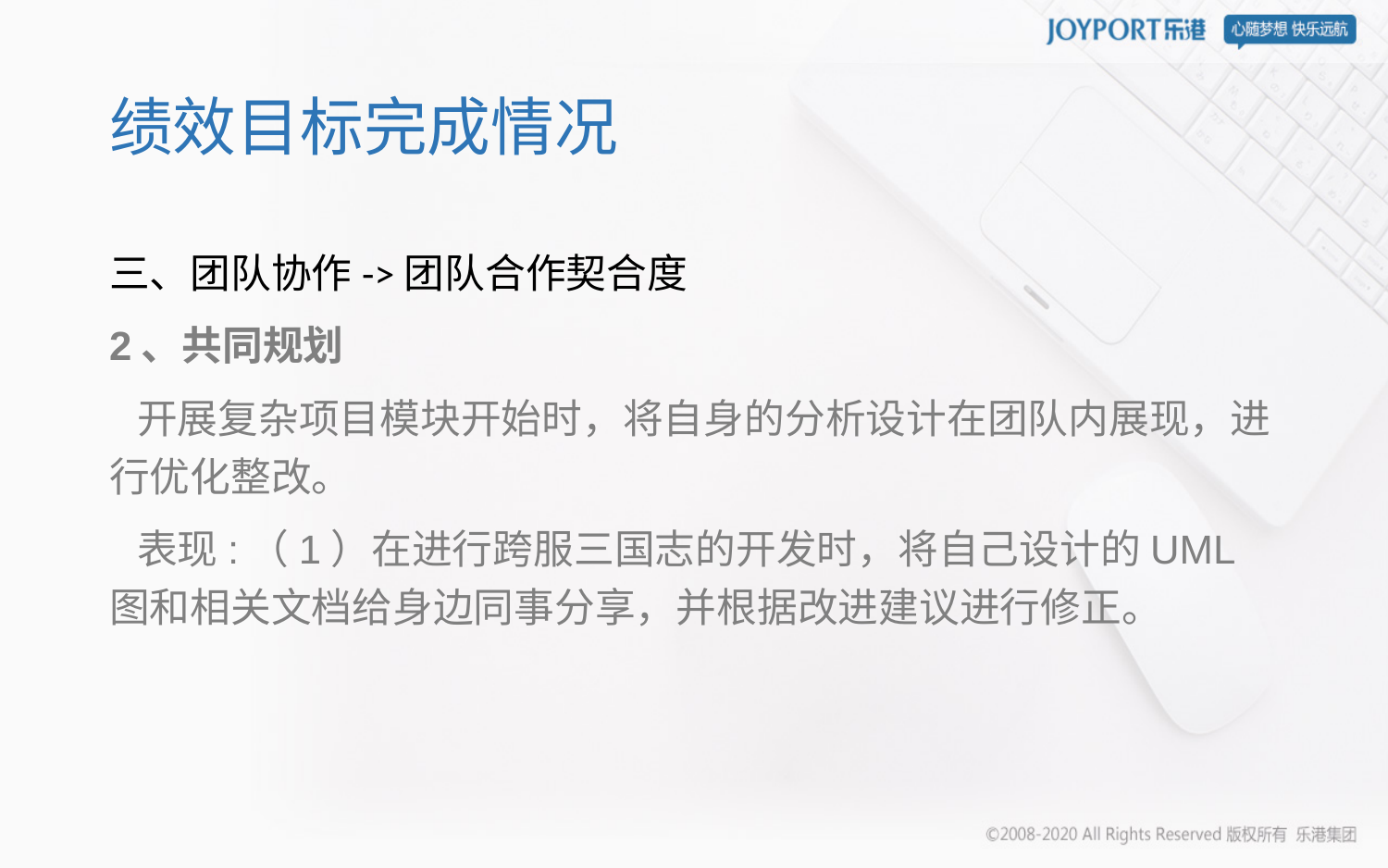

# 绩效目标完成情况
三、团队协作->团队合作契合度
2、共同规划
  开展复杂项目模块开始时，将自身的分析设计在团队内展现，进行优化整改。
  表现:（1）在进行跨服三国志的开发时，将自己设计的UML图和相关文档给身边同事分享，并根据改进建议进行修正。